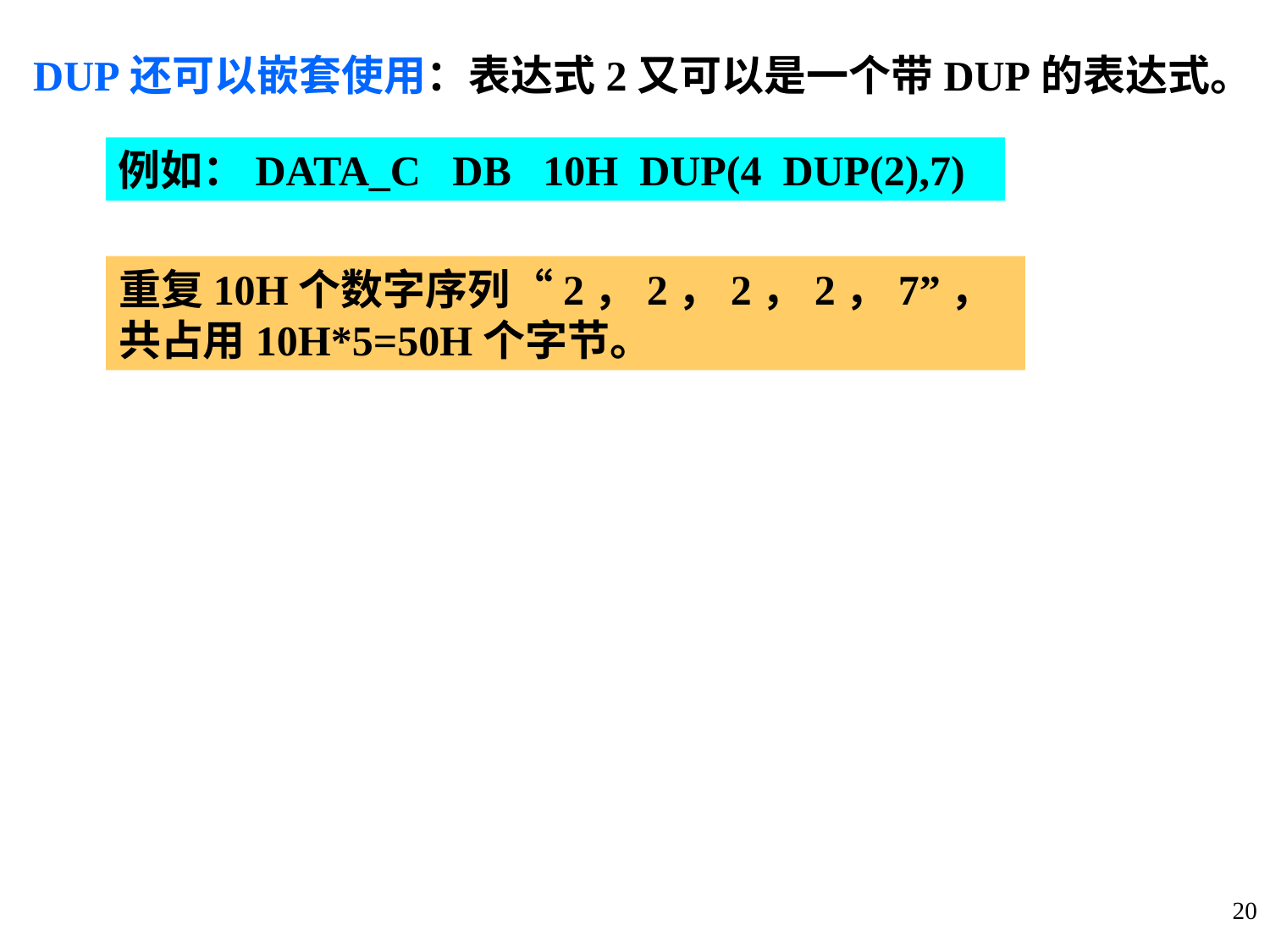

DUP还可以嵌套使用：表达式2又可以是一个带DUP的表达式。
例如：DATA_C   DB   10H  DUP(4  DUP(2),7)
重复10H个数字序列“2，2，2，2，7”，共占用10H*5=50H个字节。
20